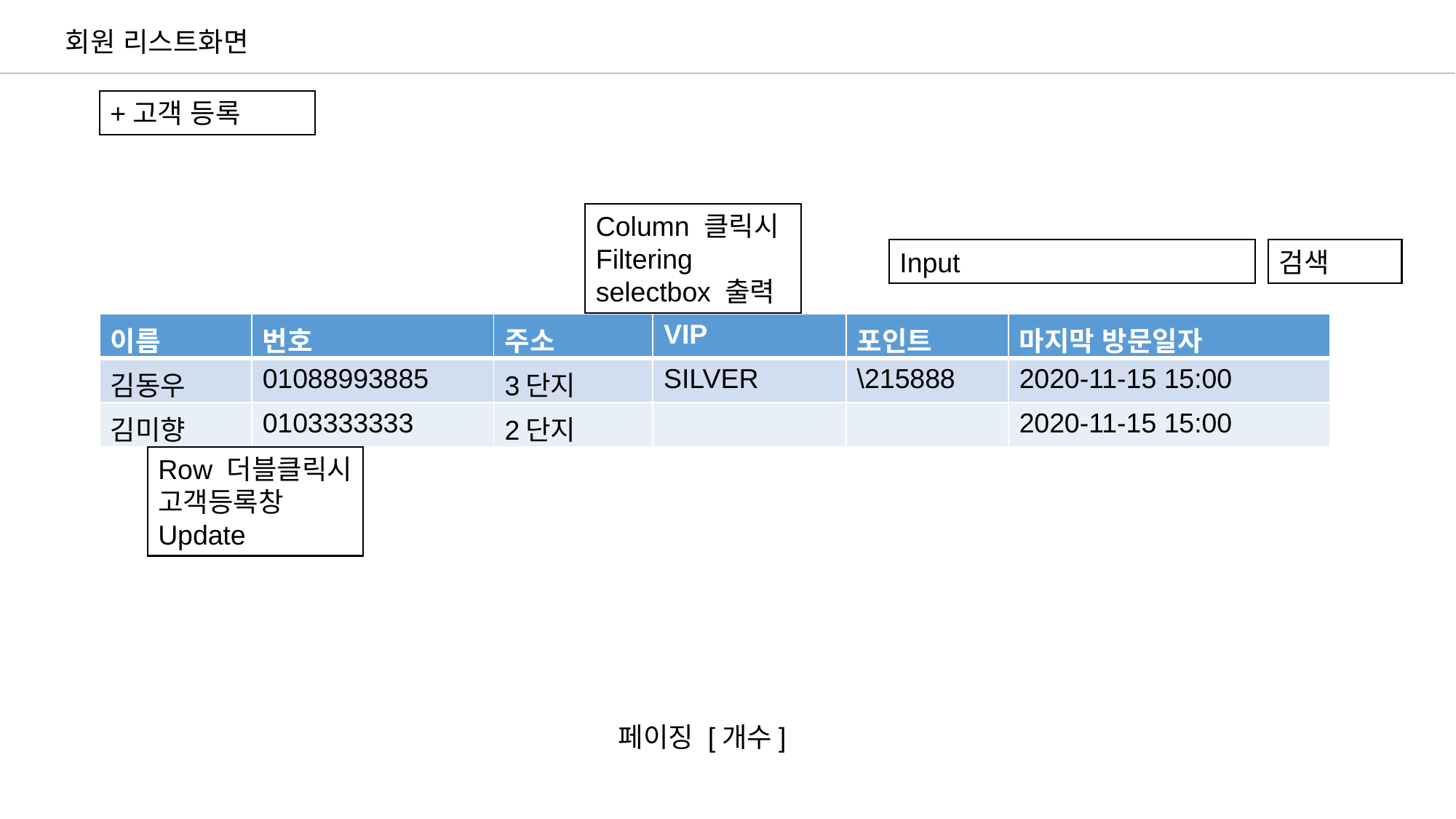

회원 리스트화면
+고객 등록
Column 클릭시
Filtering selectbox 출력
Input
검색
| 이름 | 번호 | 주소 | VIP | 포인트 | 마지막 방문일자 |
| --- | --- | --- | --- | --- | --- |
| 김동우 | 01088993885 | 3단지 | SILVER | \215888 | 2020-11-15 15:00 |
| 김미향 | 0103333333 | 2단지 |  |  | 2020-11-15 15:00 |
Row 더블클릭시 고객등록창 Update
페이징 [개수]